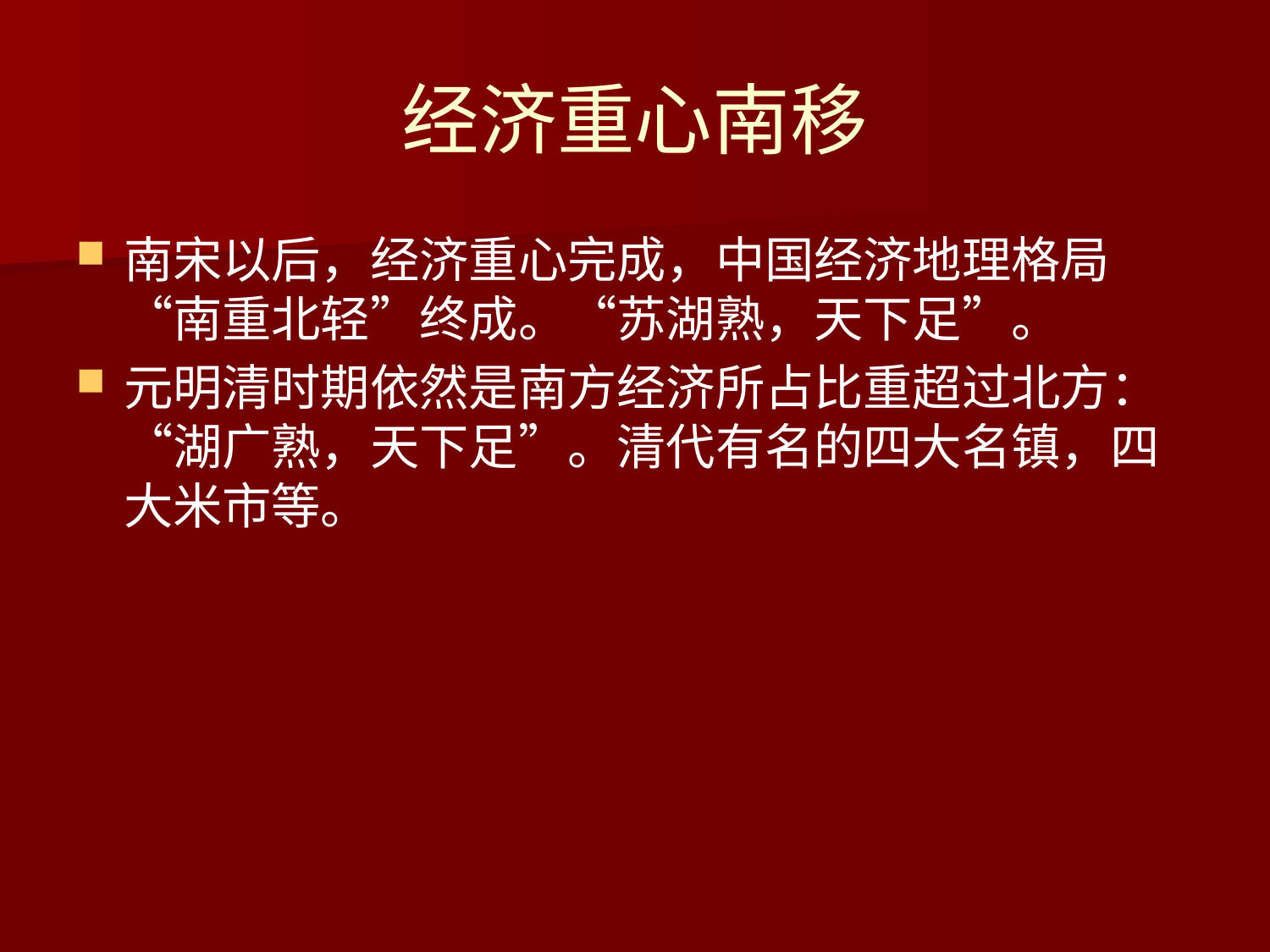

# 经济重心南移
南宋以后，经济重心完成，中国经济地理格局“南重北轻”终成。“苏湖熟，天下足”。
元明清时期依然是南方经济所占比重超过北方： “湖广熟，天下足”。清代有名的四大名镇，四大米市等。